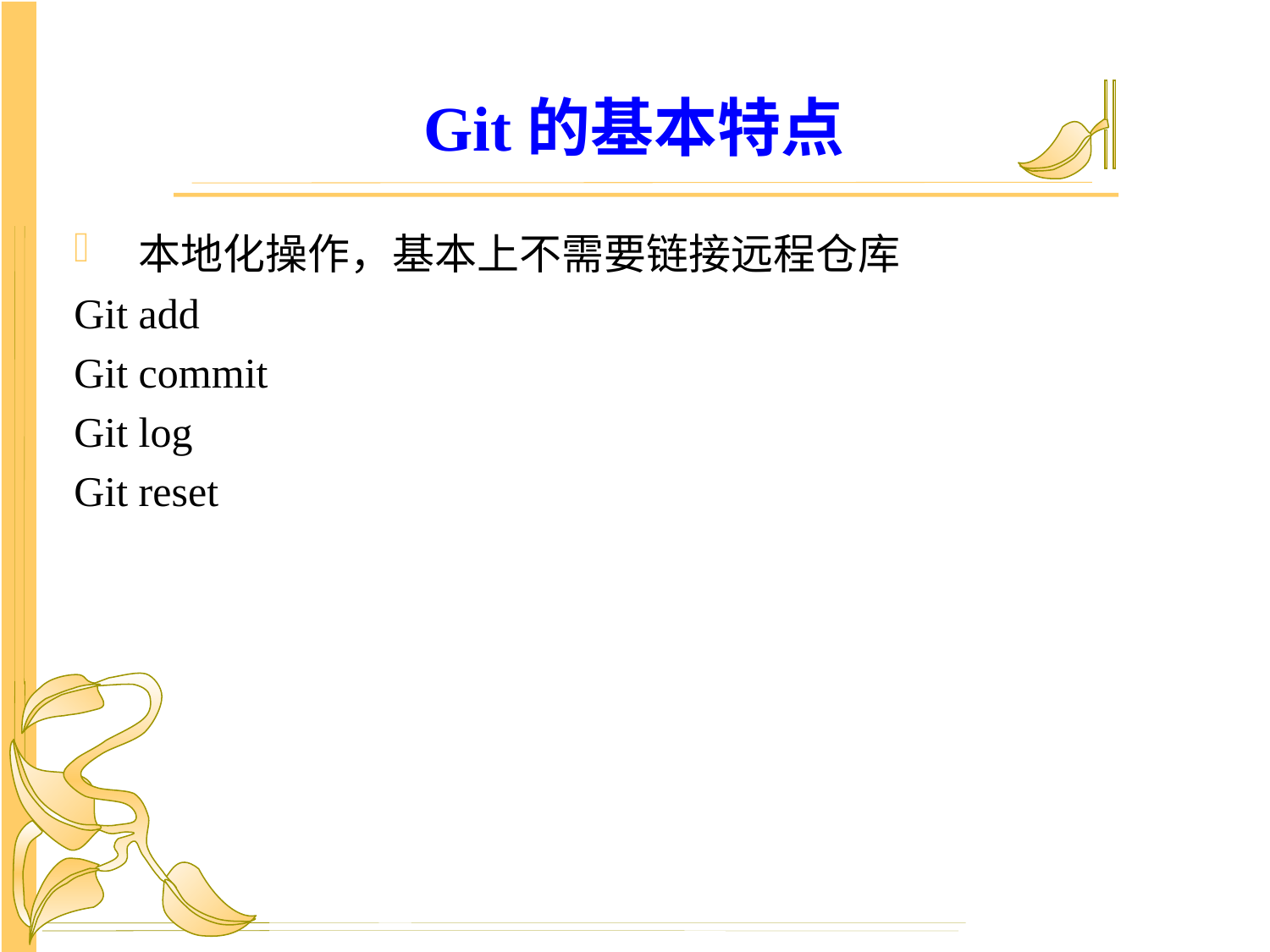

# Git的基本特点
本地化操作，基本上不需要链接远程仓库
Git add
Git commit
Git log
Git reset